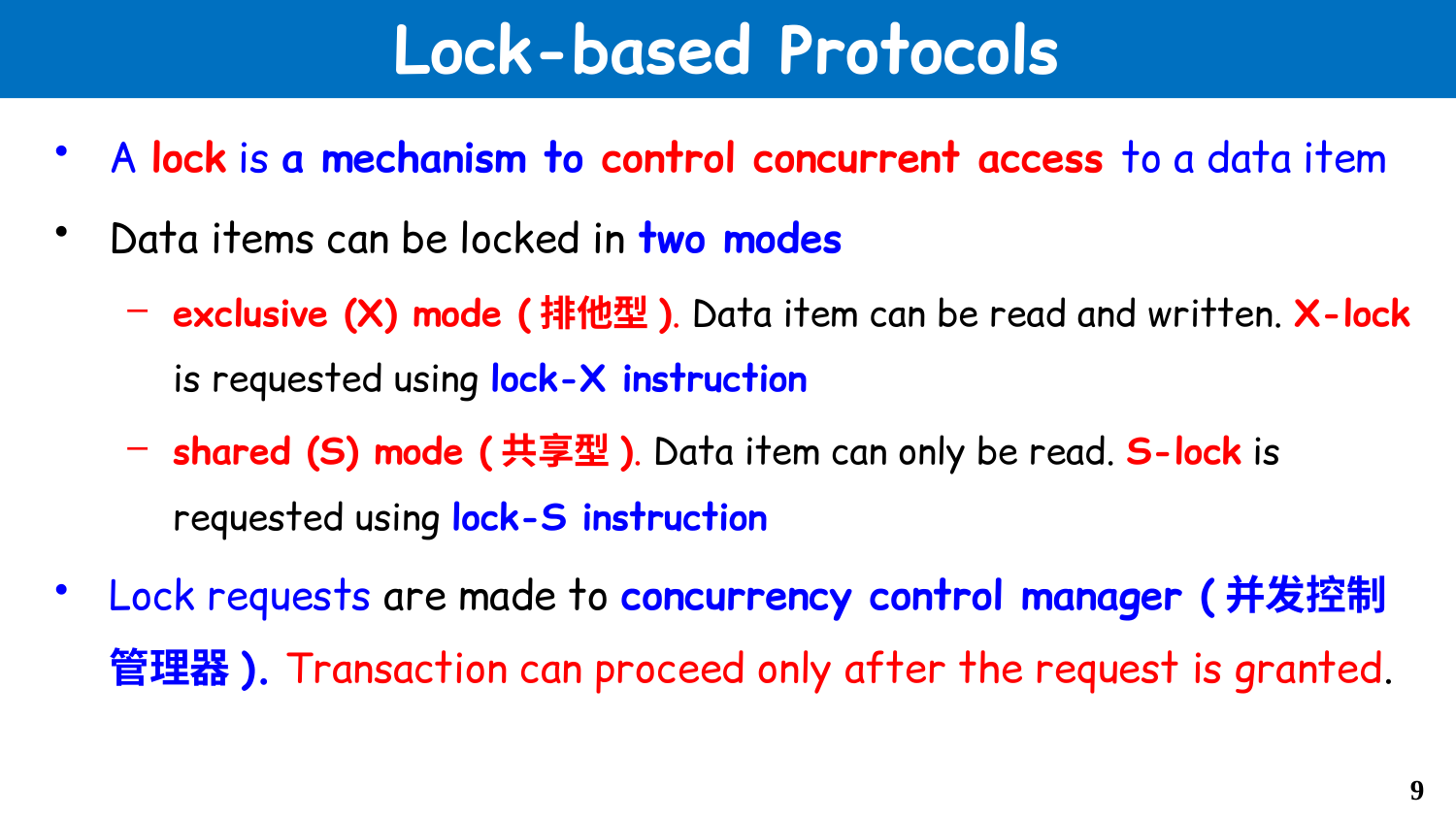

# Lock-based Protocols
A lock is a mechanism to control concurrent access to a data item
Data items can be locked in two modes
exclusive (X) mode (排他型). Data item can be read and written. X-lock is requested using lock-X instruction
shared (S) mode (共享型). Data item can only be read. S-lock is requested using lock-S instruction
Lock requests are made to concurrency control manager (并发控制管理器). Transaction can proceed only after the request is granted.